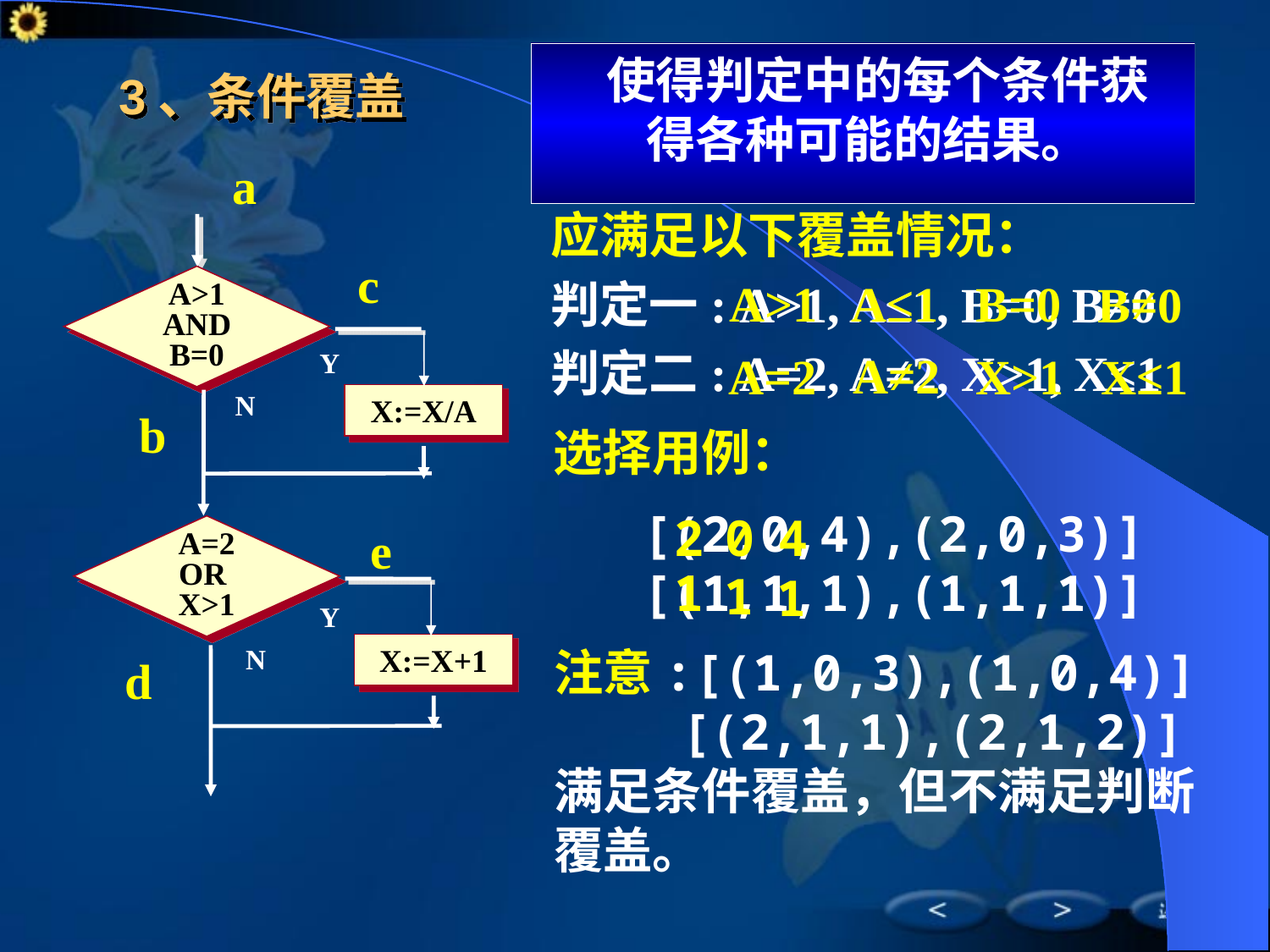

# 3、条件覆盖
使得判定中的每个条件获得各种可能的结果。
a
应满足以下覆盖情况：
判定一: A>1, A≤1, B=0, B≠0
判定二: A=2, A≠2, X>1, X≤1

c
A>1
AND
B=0
A>1
A≤1
B=0
B≠0

A≠2
Y
X≤1
A=2
X>1
N
X:=X/A

b
选择用例：
   [(2,0,4),(2,0,3)]
   [(1,1,1),(1,1,1)]

2
0
4
e
A=2
OR
X>1
1
1
1

Y
X:=X+1
N
注意:[(1,0,3),(1,0,4)]
	[(2,1,1),(2,1,2)]
满足条件覆盖，但不满足判断覆盖。
d